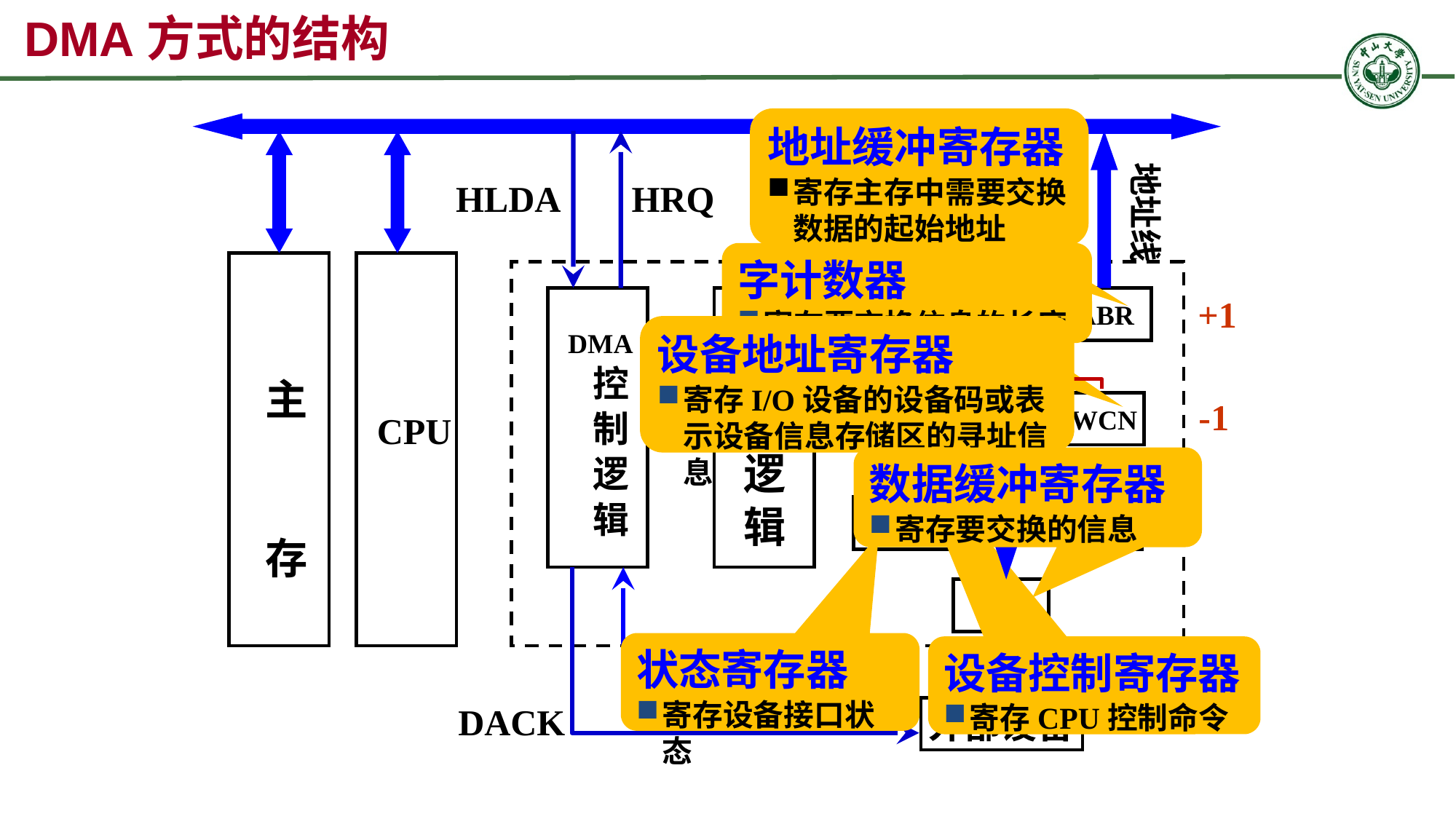

DMA方式的结构
地址缓冲寄存器
寄存主存中需要交换数据的起始地址

主

存

CPU

DMA接口

中断请求

HLDA

HRQ

数据线

地址线

字计数器
寄存要交换信息的长度
+1

DMA
  控
  制
  逻
  辑

中
断
逻
辑

ABR
设备地址寄存器
寄存I/O设备的设备码或表示设备信息存储区的寻址信息

-1

WCN

DCR
数据缓冲寄存器
寄存要交换的信息

DSR

DAR

DACK

DREQ

DBR
状态寄存器
寄存设备接口状态

设备控制寄存器
寄存CPU控制命令
外部设备